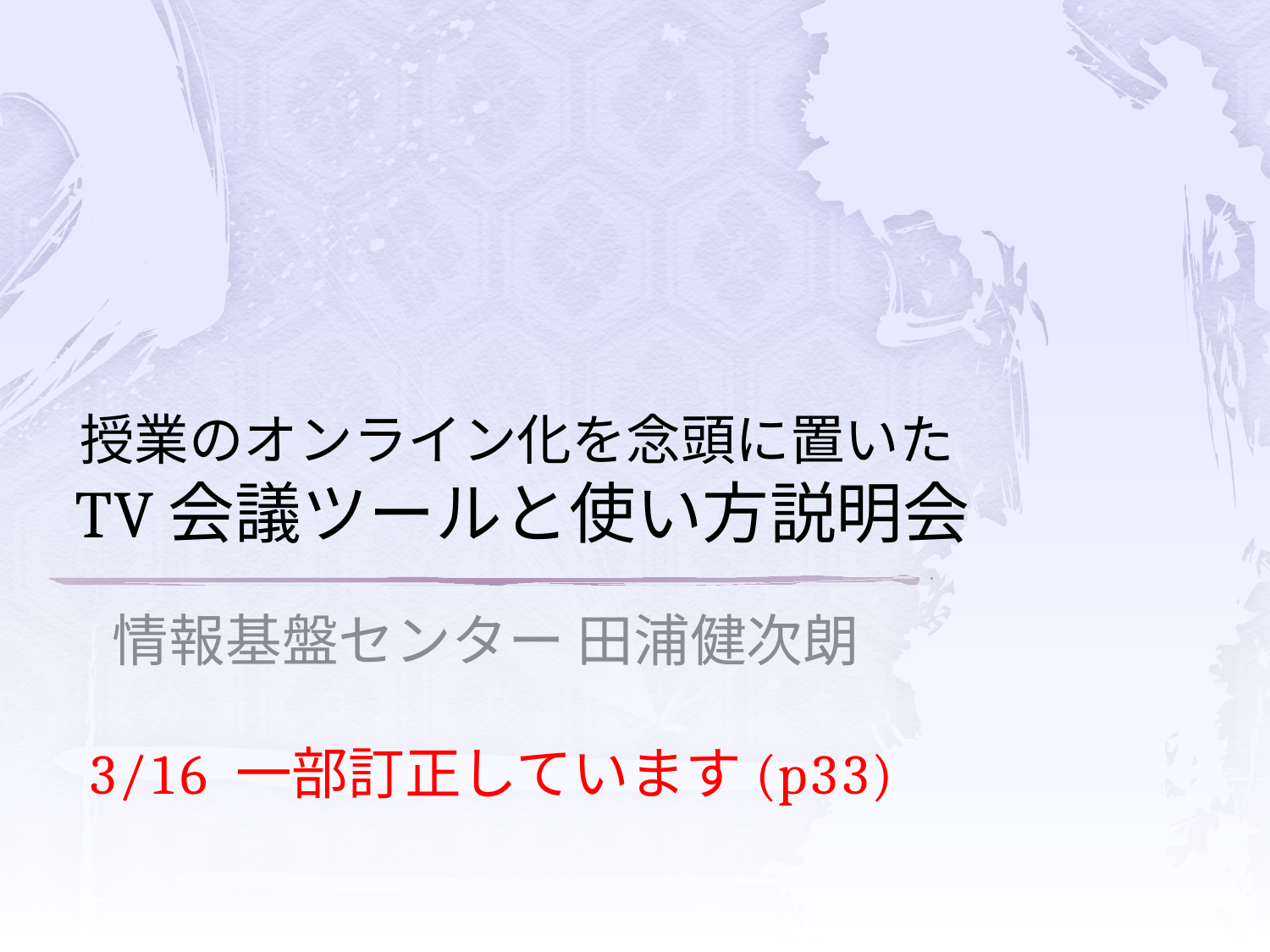

# 授業のオンライン化を念頭に置いたTV会議ツールと使い方説明会
情報基盤センター 田浦健次朗
3/16 一部訂正しています(p33)